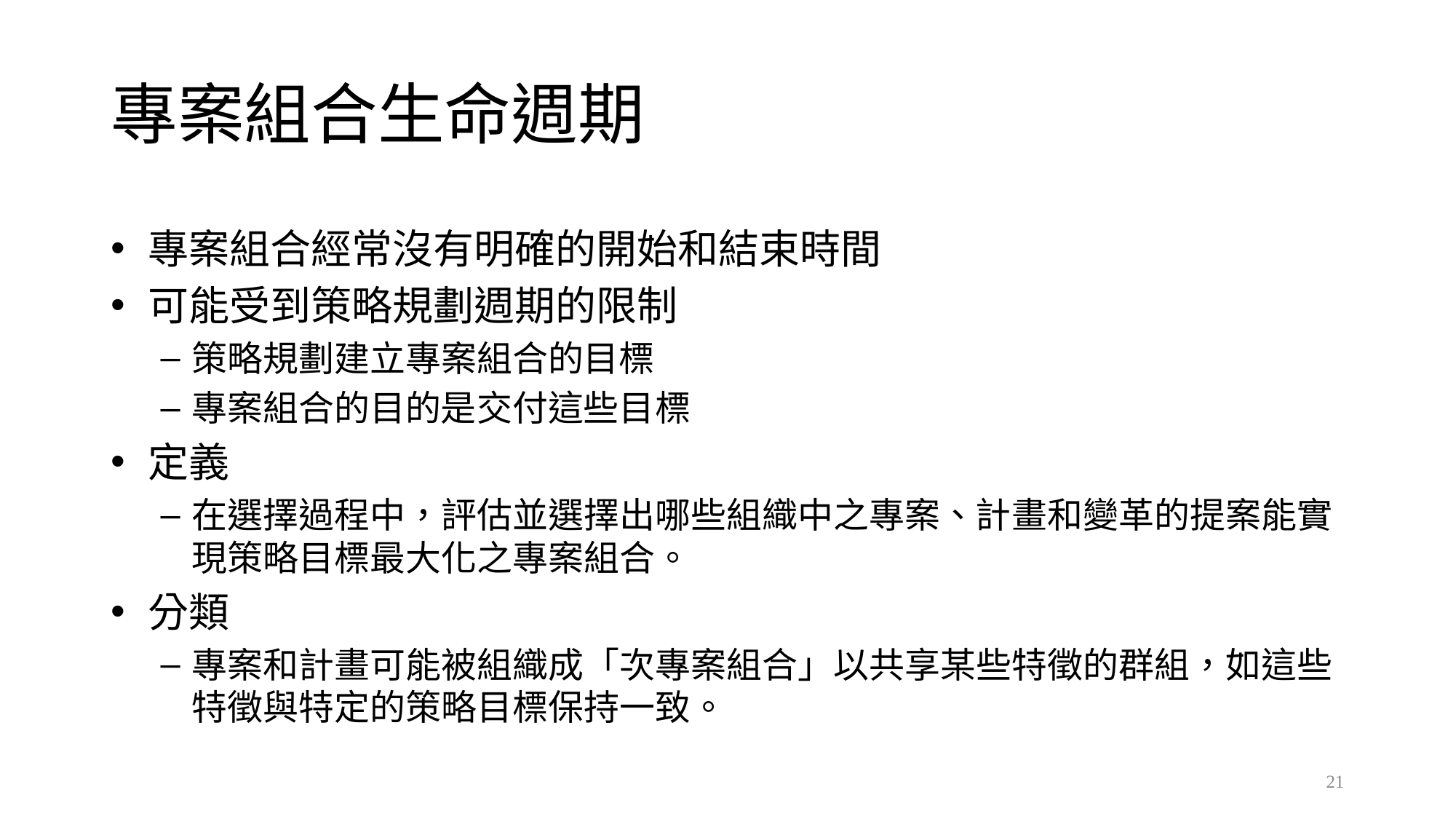

# 專案組合生命週期
專案組合經常沒有明確的開始和結束時間
可能受到策略規劃週期的限制
策略規劃建立專案組合的目標
專案組合的目的是交付這些目標
定義
在選擇過程中，評估並選擇出哪些組織中之專案、計畫和變革的提案能實現策略目標最大化之專案組合。
分類
專案和計畫可能被組織成「次專案組合」以共享某些特徵的群組，如這些特徵與特定的策略目標保持一致。

21